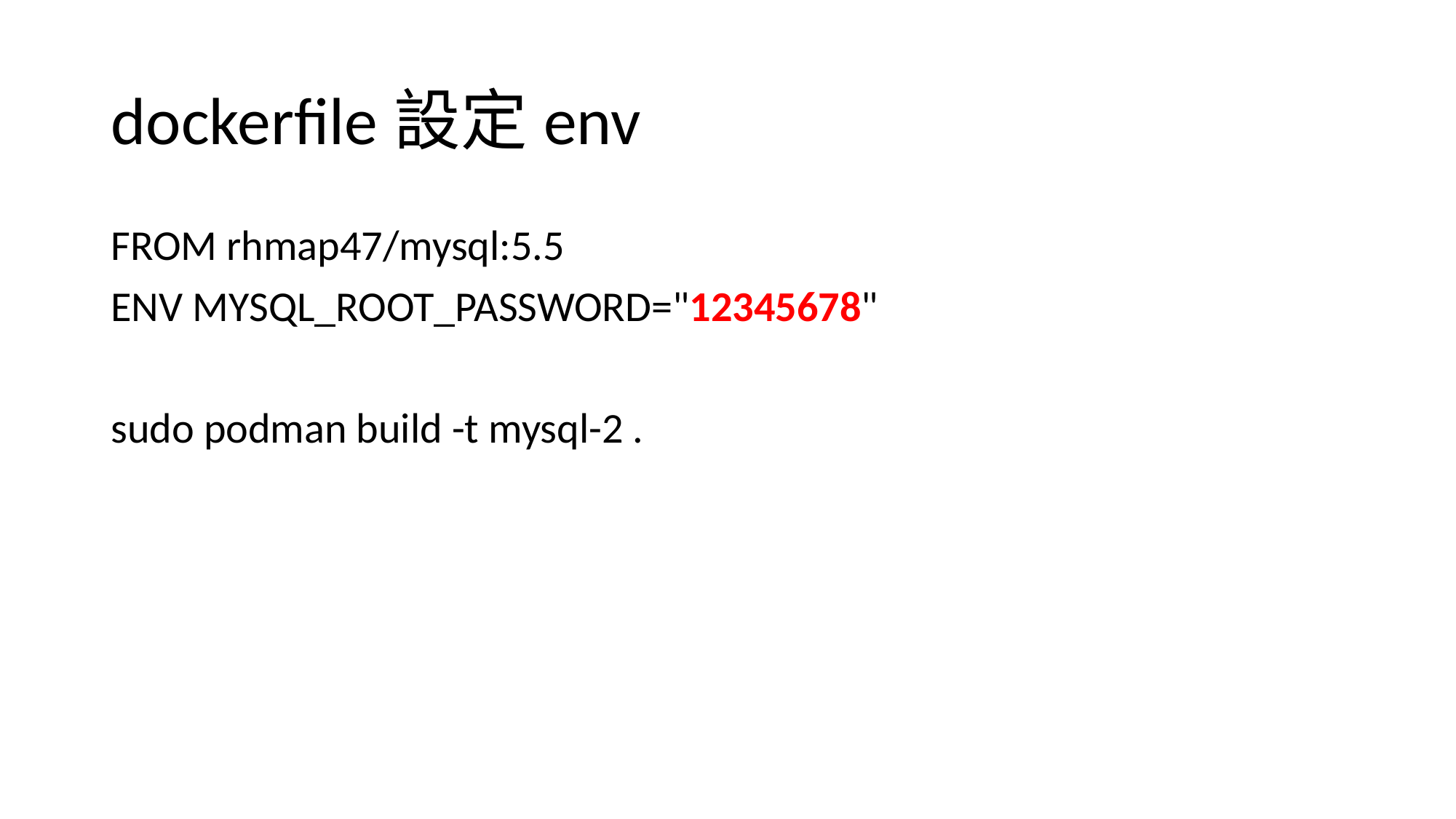

# dockerfile設定env
FROM rhmap47/mysql:5.5
ENV MYSQL_ROOT_PASSWORD="12345678"

sudo podman build -t mysql-2 .